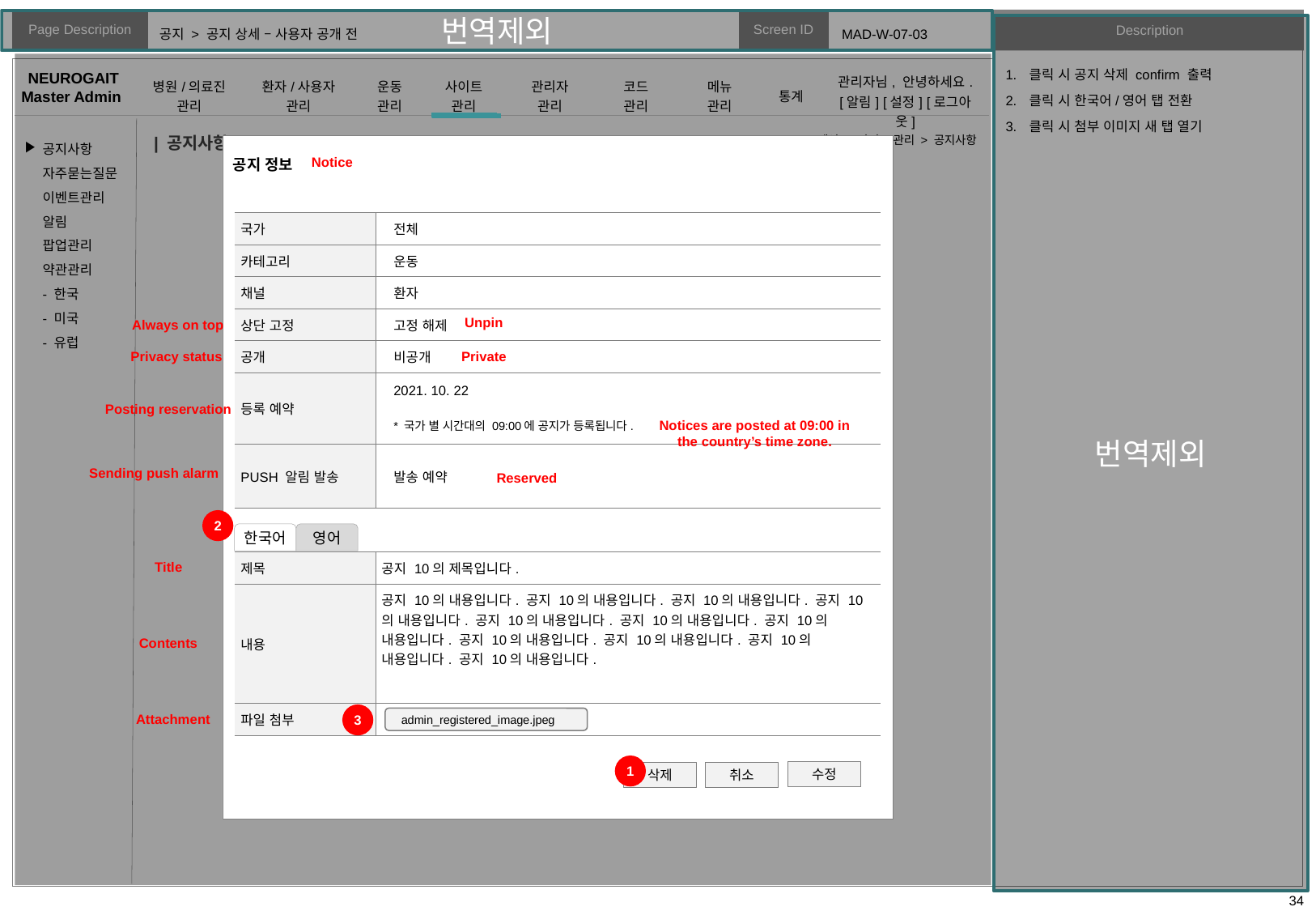

# 공지 > 공지 상세 – 사용자 공개 전
MAD-W-07-03

클릭 시 공지 삭제 confirm 출력
클릭 시 한국어/영어 탭 전환
클릭 시 첨부 이미지 새 탭 열기

| 공지사항
메인 > 사이트 관리 > 공지사항
▶

공지 정보
Notice
| 국가 | 전체 |
| --- | --- |
| 카테고리 | 운동 |
| 채널 | 환자 |
| 상단 고정 | 고정 해제 |
| 공개 | 비공개 |
| 등록 예약 | 2021. 10. 22 \* 국가 별 시간대의 09:00에 공지가 등록됩니다. |
| PUSH 알림 발송 | 발송 예약 |
Unpin
Always on top
Privacy status
Private
Posting reservation
Notices are posted at 09:00 in the country’s time zone.
Sending push alarm
Reserved

2
한국어
영어
| 제목 | 공지 10의 제목입니다. |
| --- | --- |
| 내용 | 공지 10의 내용입니다. 공지 10의 내용입니다. 공지 10의 내용입니다. 공지 10의 내용입니다. 공지 10의 내용입니다. 공지 10의 내용입니다. 공지 10의 내용입니다. 공지 10의 내용입니다. 공지 10의 내용입니다. 공지 10의 내용입니다. 공지 10의 내용입니다. |
| 파일 첨부 |  |
Title
Contents

3
admin_registered_image.jpeg

Attachment

1

수정

삭제

취소